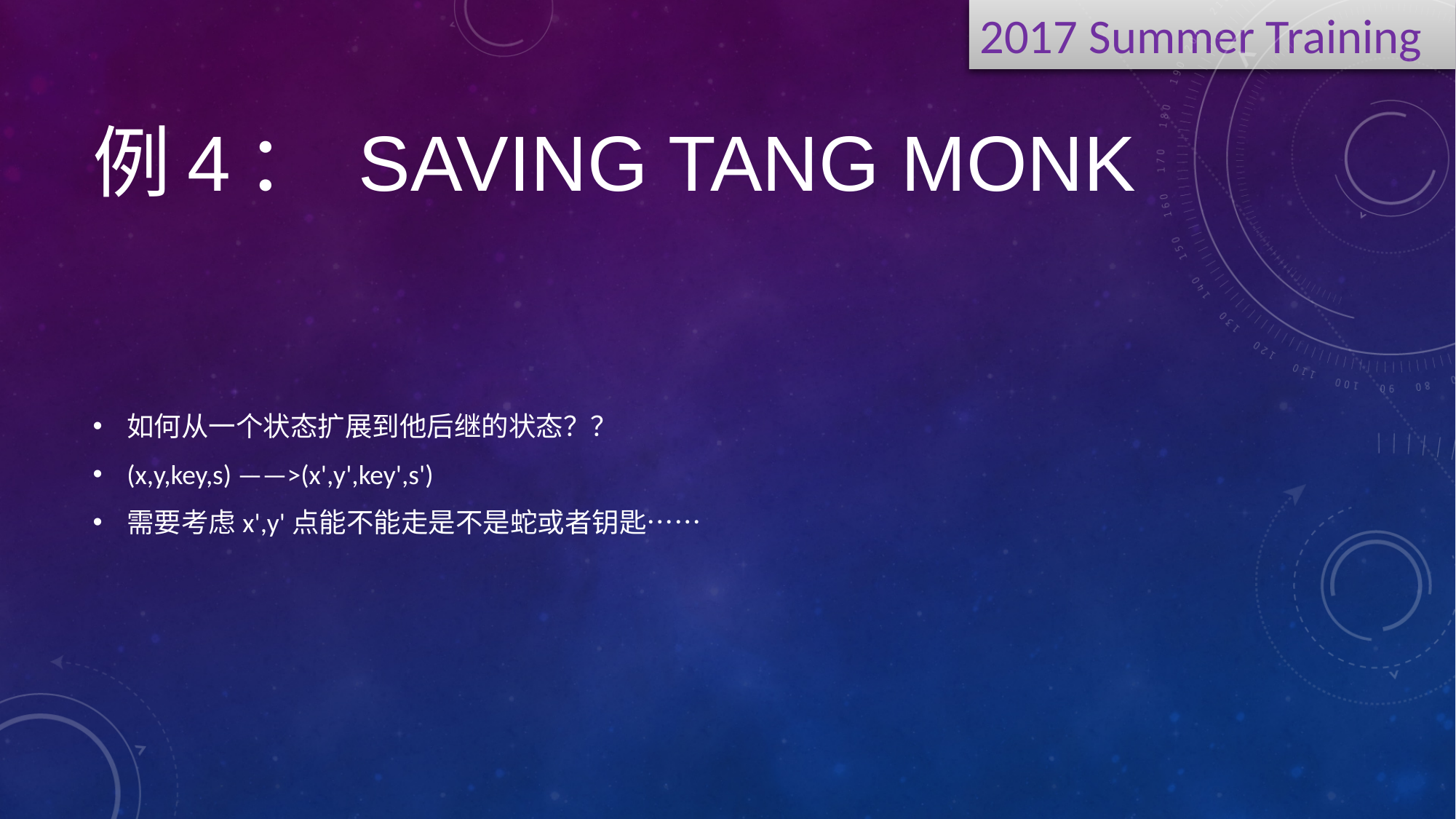

# 例4： Saving Tang Monk
如何从一个状态扩展到他后继的状态？？
(x,y,key,s) ——>(x',y',key',s')
需要考虑x',y'点能不能走是不是蛇或者钥匙……